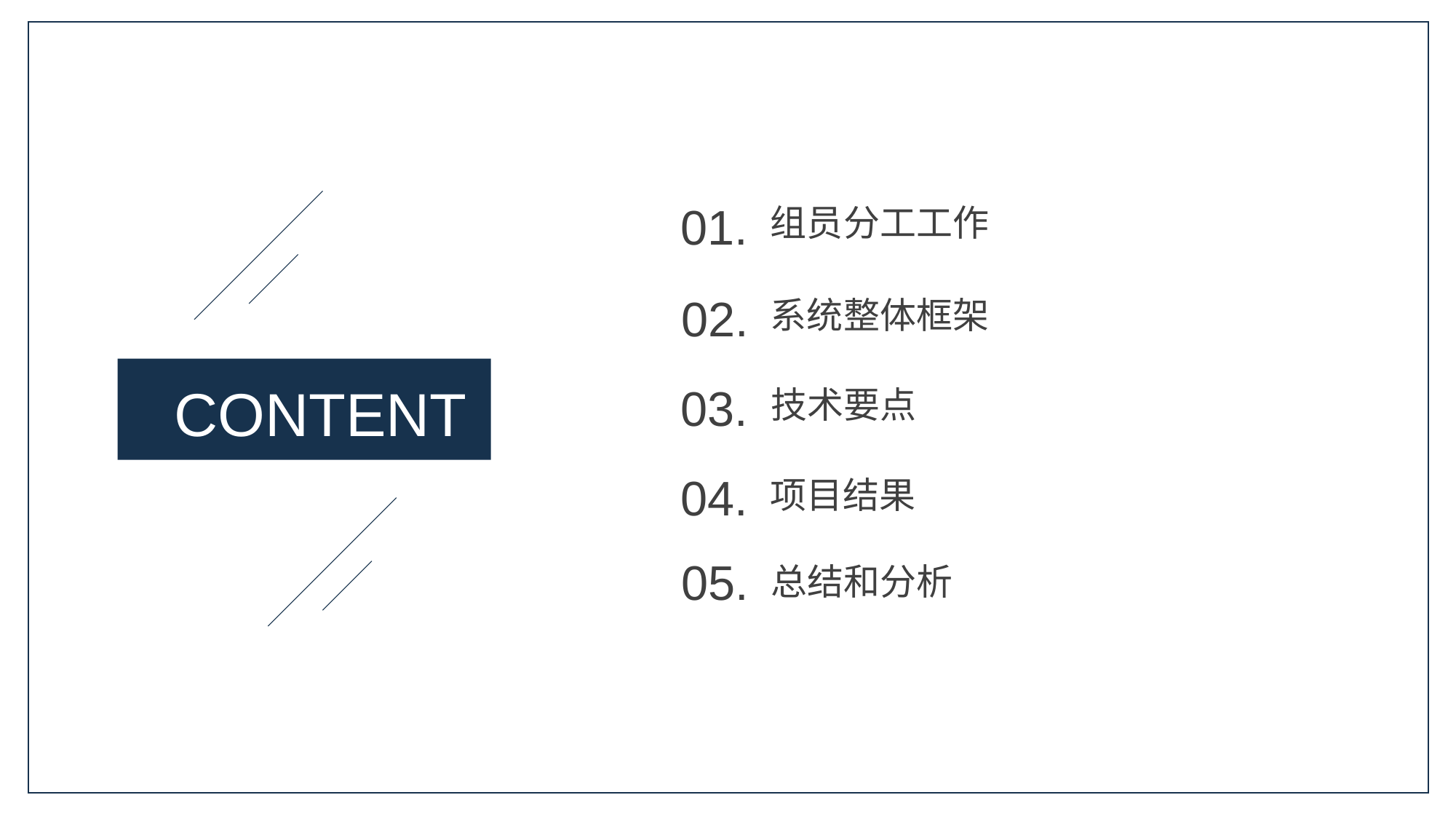

01.
组员分工工作
02.
系统整体框架

CONTENT
03.
技术要点
04.
项目结果
05.
总结和分析